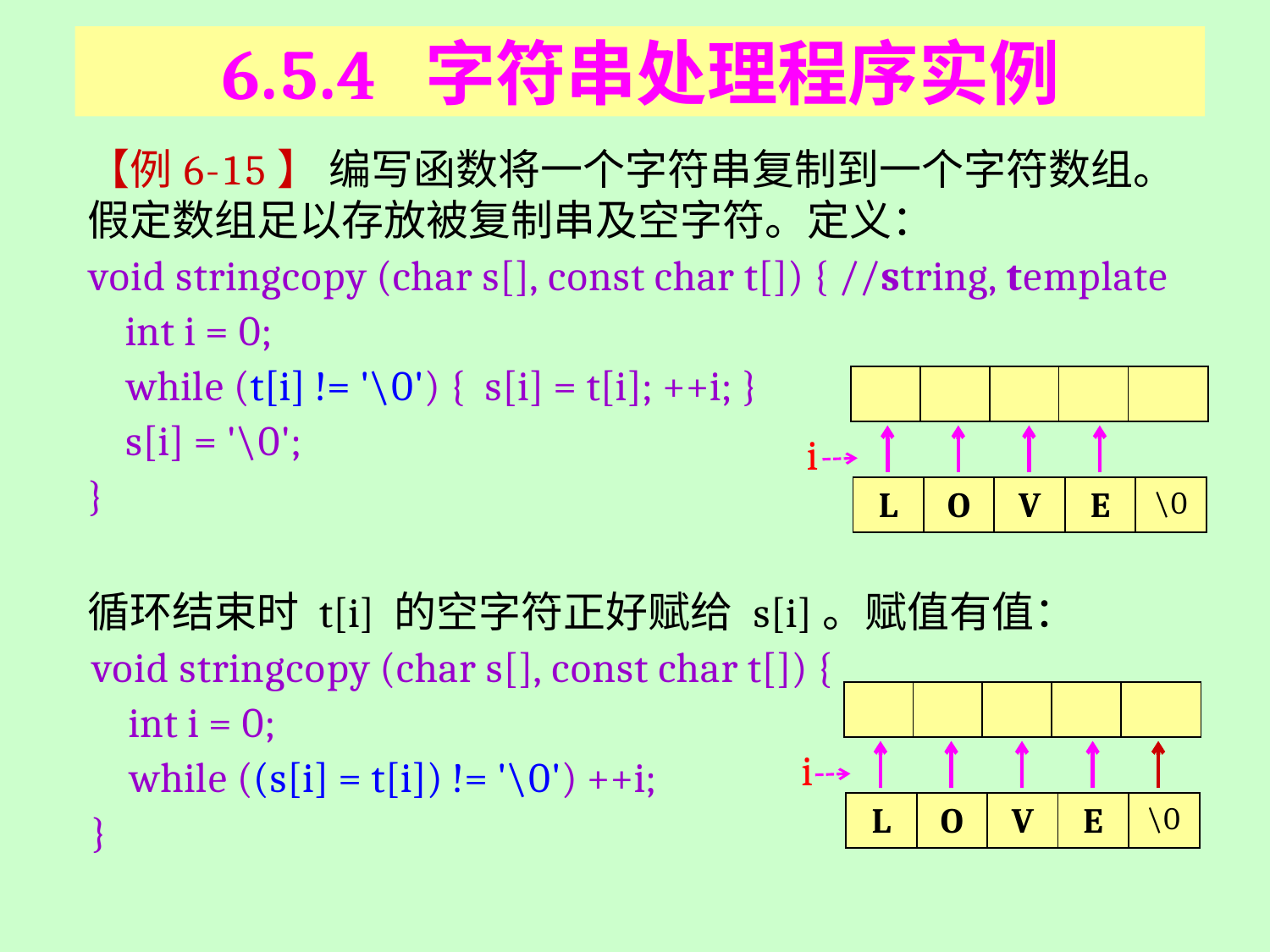

# 6.5.4  字符串处理程序实例
【例6-15】 编写函数将一个字符串复制到一个字符数组。假定数组足以存放被复制串及空字符。定义：
void stringcopy (char s[], const char t[]) { //string, template
    int i = 0;
    while (t[i] != '\0') {  s[i] = t[i]; ++i; }
    s[i] = '\0';
}

循环结束时 t[i] 的空字符正好赋给 s[i]。赋值有值：
void stringcopy (char s[], const char t[]) {
    int i = 0;
    while ((s[i] = t[i]) != '\0') ++i;
}
|  |  |  |  |  |
| --- | --- | --- | --- | --- |
i
| L | O | V | E | \0 |
| --- | --- | --- | --- | --- |
|  |  |  |  |  |
| --- | --- | --- | --- | --- |
i
| L | O | V | E | \0 |
| --- | --- | --- | --- | --- |
80